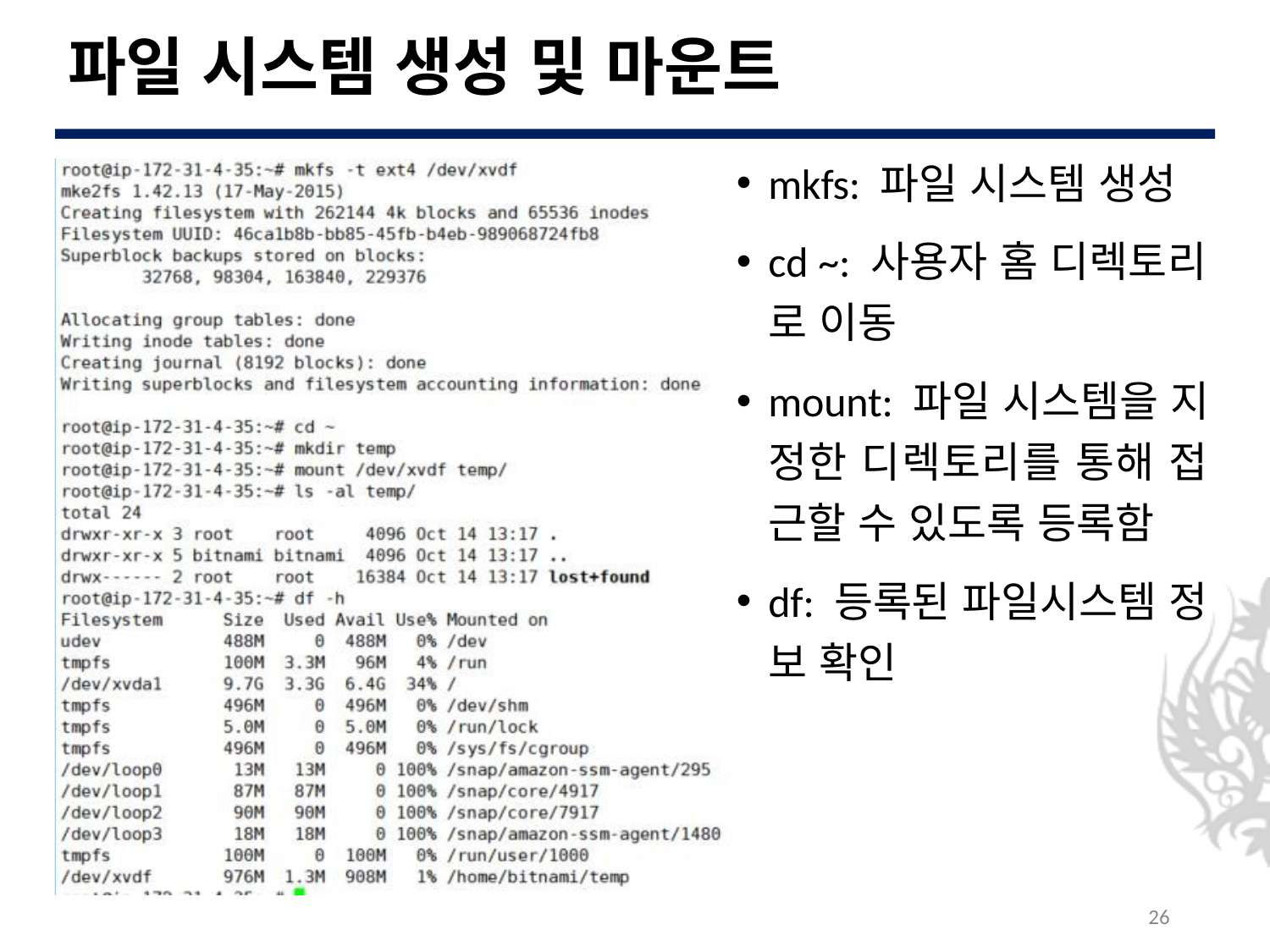

# 파일 시스템 생성 및 마운트
mkfs: 파일 시스템 생성
cd ~: 사용자 홈 디렉토리  로 이동
mount: 파일 시스템을 지  정한 디렉토리를 통해 접  근할 수 있도록 등록함
df: 등록된 파일시스템 정
보 확인

26